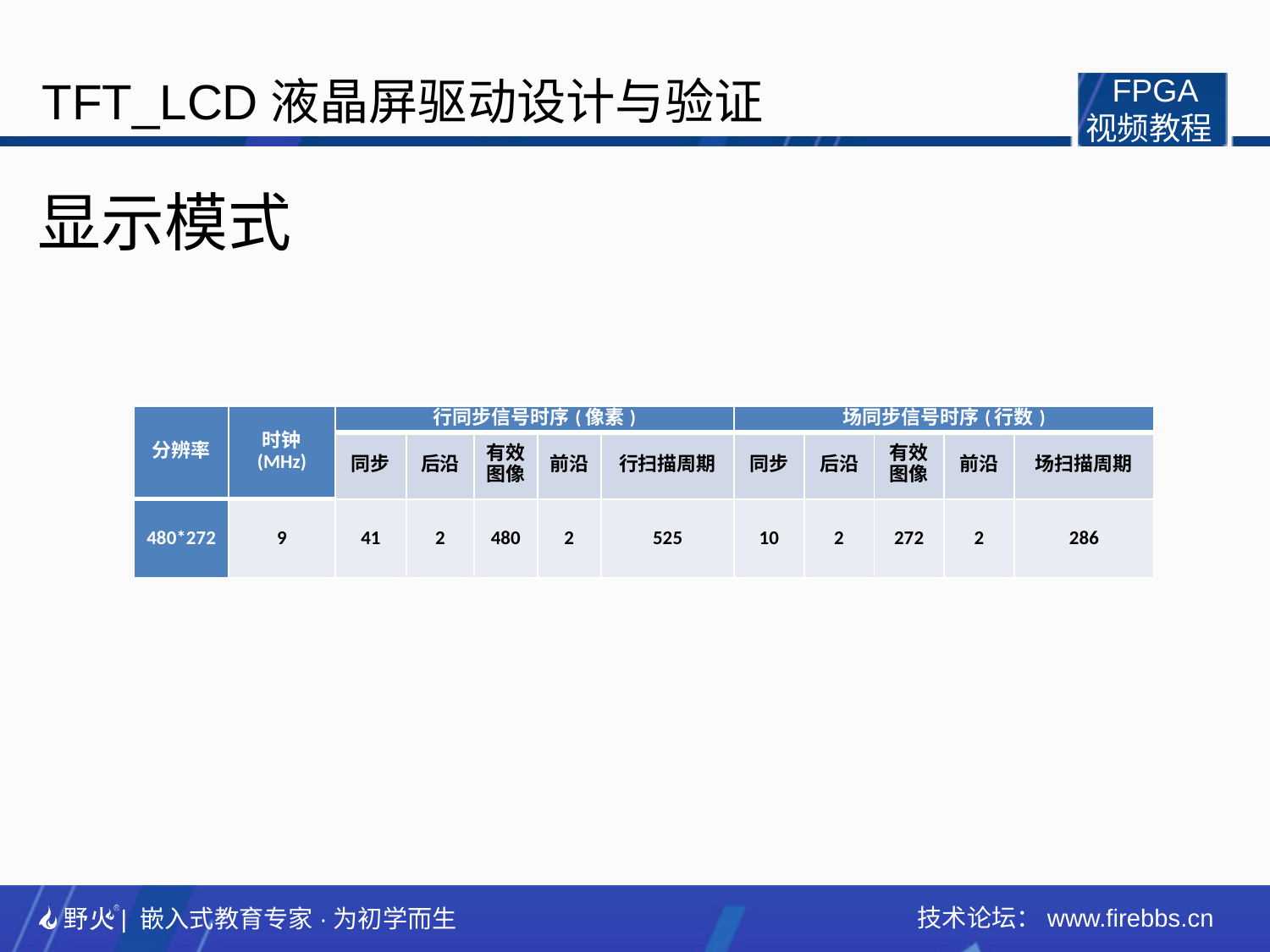

TFT_LCD液晶屏驱动设计与验证
   FPGA
视频教程
显示模式
| 分辨率 | 时钟 (MHz) | 行同步信号时序(像素) |  |  |  |  | 场同步信号时序(行数) |  |  |  |  |
| --- | --- | --- | --- | --- | --- | --- | --- | --- | --- | --- | --- |
|  |  | 同步 | 后沿 | 有效图像 | 前沿 | 行扫描周期 | 同步 | 后沿 | 有效图像 | 前沿 | 场扫描周期 |
| 480\*272 | 9 | 41 | 2 | 480 | 2 | 525 | 10 | 2 | 272 | 2 | 286 |